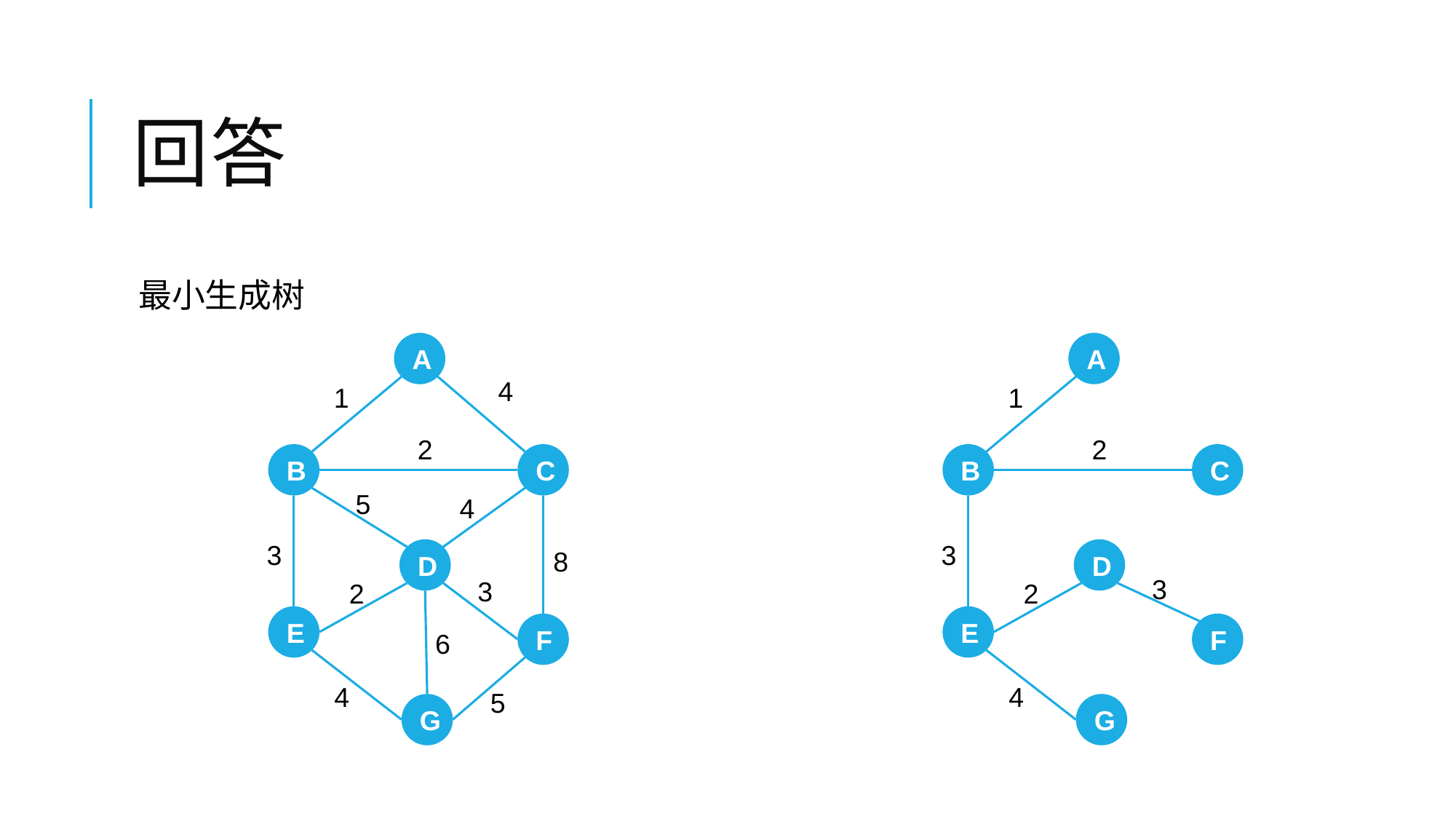

# 回答
最小生成树
A
4
1
2
B
C
5
4
3
8
D
3
2
E
F
6
4
5
G
A
1
2
B
C
3
D
3
2
E
F
4
G